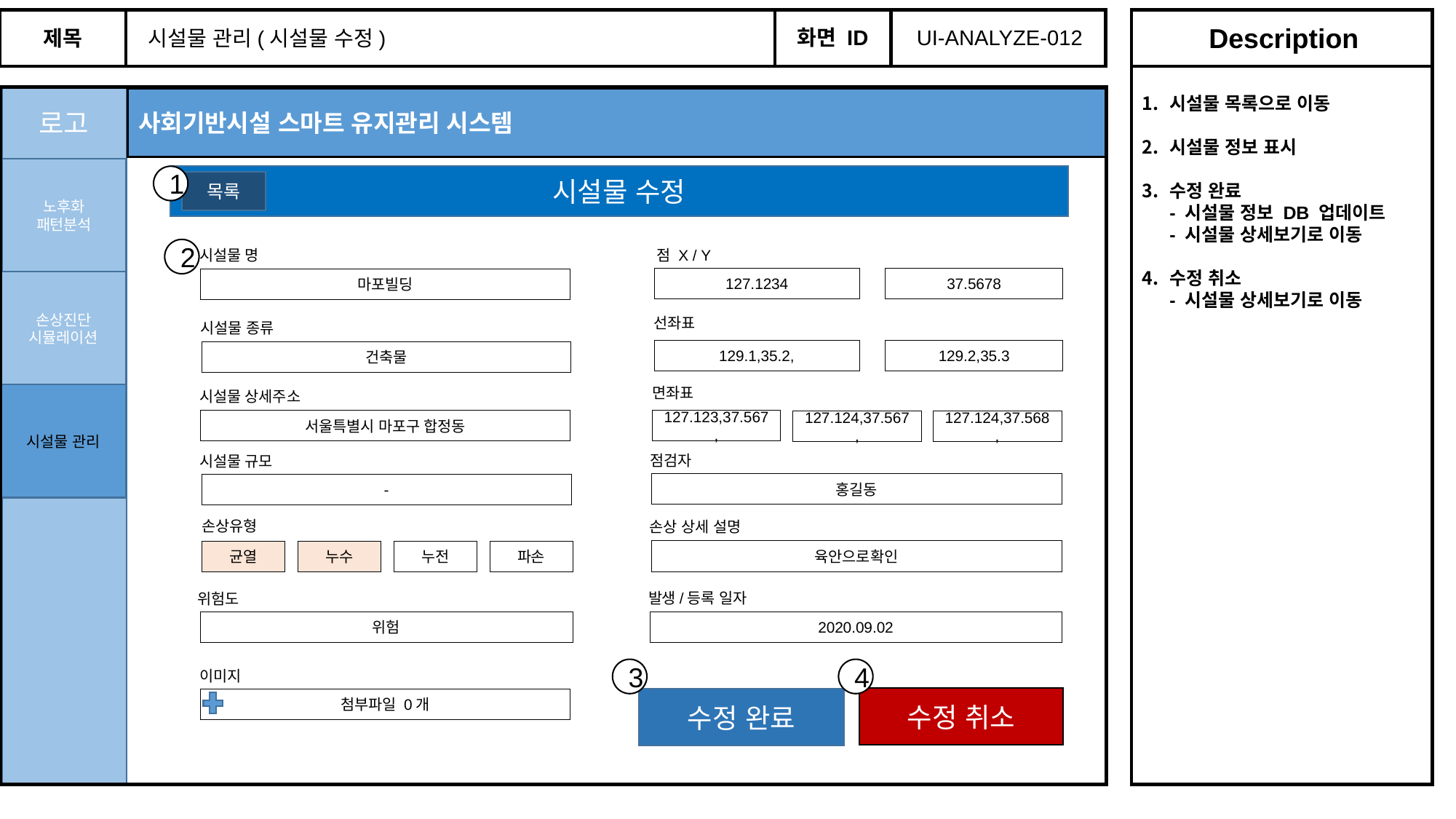

Description
화면 ID
UI-ANALYZE-012
시설물 관리(시설물 수정)
제목

시설물 목록으로 이동

시설물 정보 표시

수정 완료
- 시설물 정보 DB 업데이트
- 시설물 상세보기로 이동

수정 취소
- 시설물 상세보기로 이동

사회기반시설 스마트 유지관리 시스템
로고
노후화
패턴분석
1
시설물 수정
목록

점 X / Y
시설물 명
2
127.1234
37.5678
마포빌딩
손상진단
시뮬레이션
선좌표
시설물 종류
129.2,35.3
129.1,35.2,
건축물
면좌표
시설물 상세주소
시설물 관리
서울특별시 마포구 합정동
127.123,37.567,
127.124,37.568,
127.124,37.567,
점검자
시설물 규모
홍길동
-
손상유형
손상 상세 설명
육안으로확인
파손
누전
누수
균열
발생/등록 일자
위험도
위험
2020.09.02
이미지
3
4
수정 취소
첨부파일 0개

수정 완료